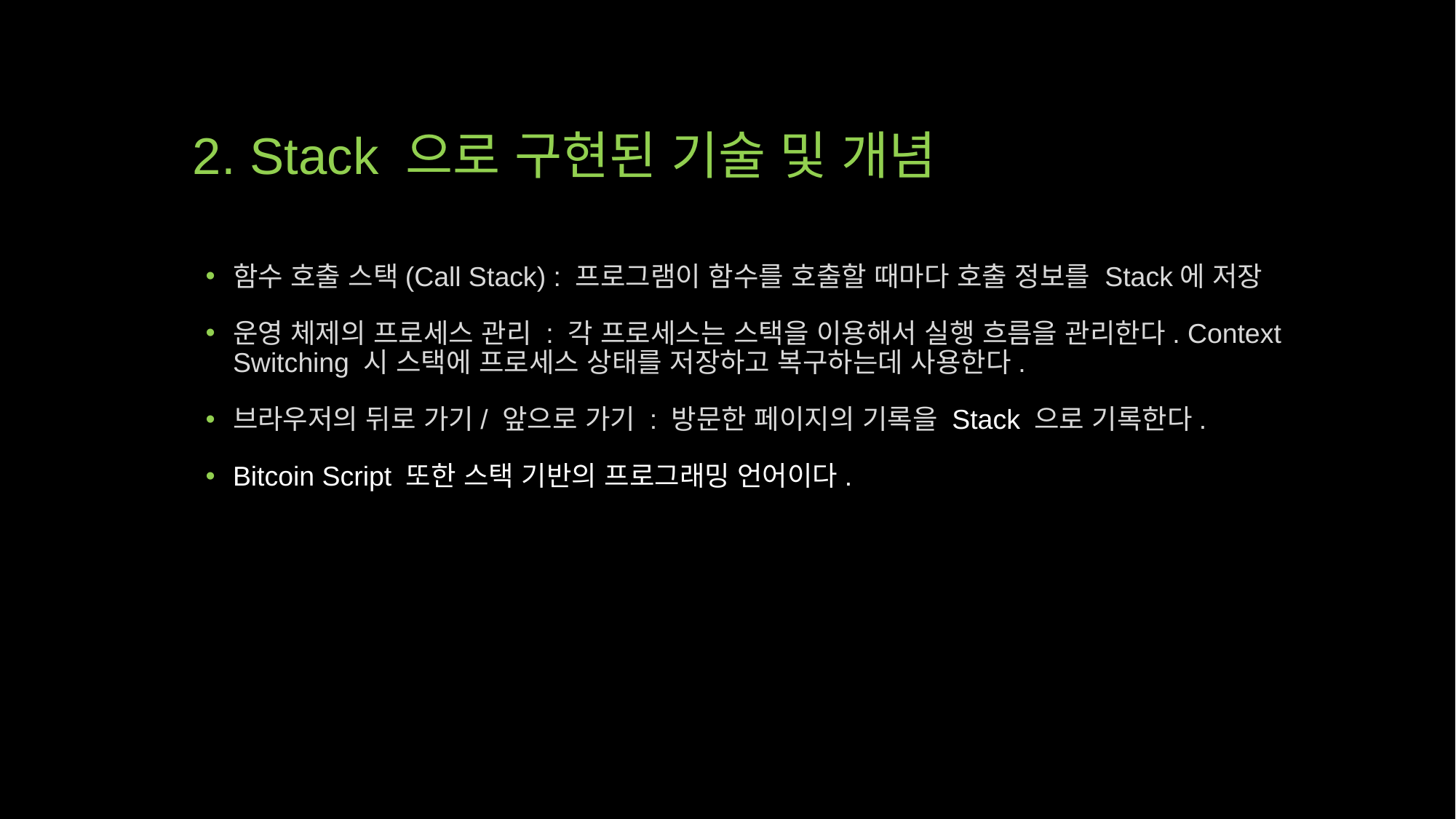

# 2. Stack 으로 구현된 기술 및 개념

함수 호출 스택(Call Stack) : 프로그램이 함수를 호출할 때마다 호출 정보를 Stack에 저장
운영 체제의 프로세스 관리 : 각 프로세스는 스택을 이용해서 실행 흐름을 관리한다. Context Switching 시 스택에 프로세스 상태를 저장하고 복구하는데 사용한다.
브라우저의 뒤로 가기/ 앞으로 가기 : 방문한 페이지의 기록을 Stack 으로 기록한다.
Bitcoin Script 또한 스택 기반의 프로그래밍 언어이다.